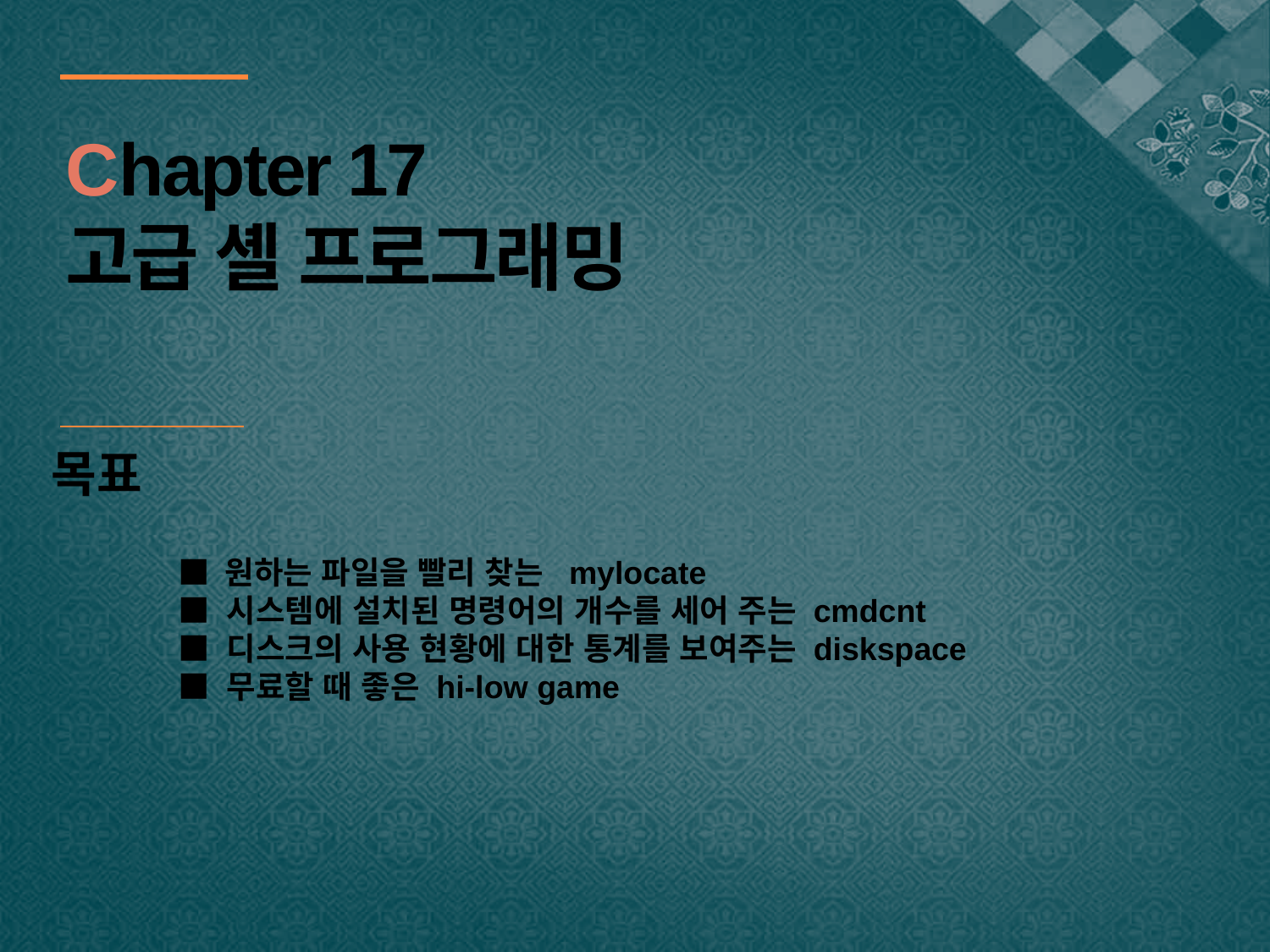

Chapter 17
고급 셸 프로그래밍
목표

	■ 원하는 파일을 빨리 찾는  mylocate
	■ 시스템에 설치된 명령어의 개수를 세어 주는 cmdcnt
	■ 디스크의 사용 현황에 대한 통계를 보여주는 diskspace
	■ 무료할 때 좋은 hi-low game